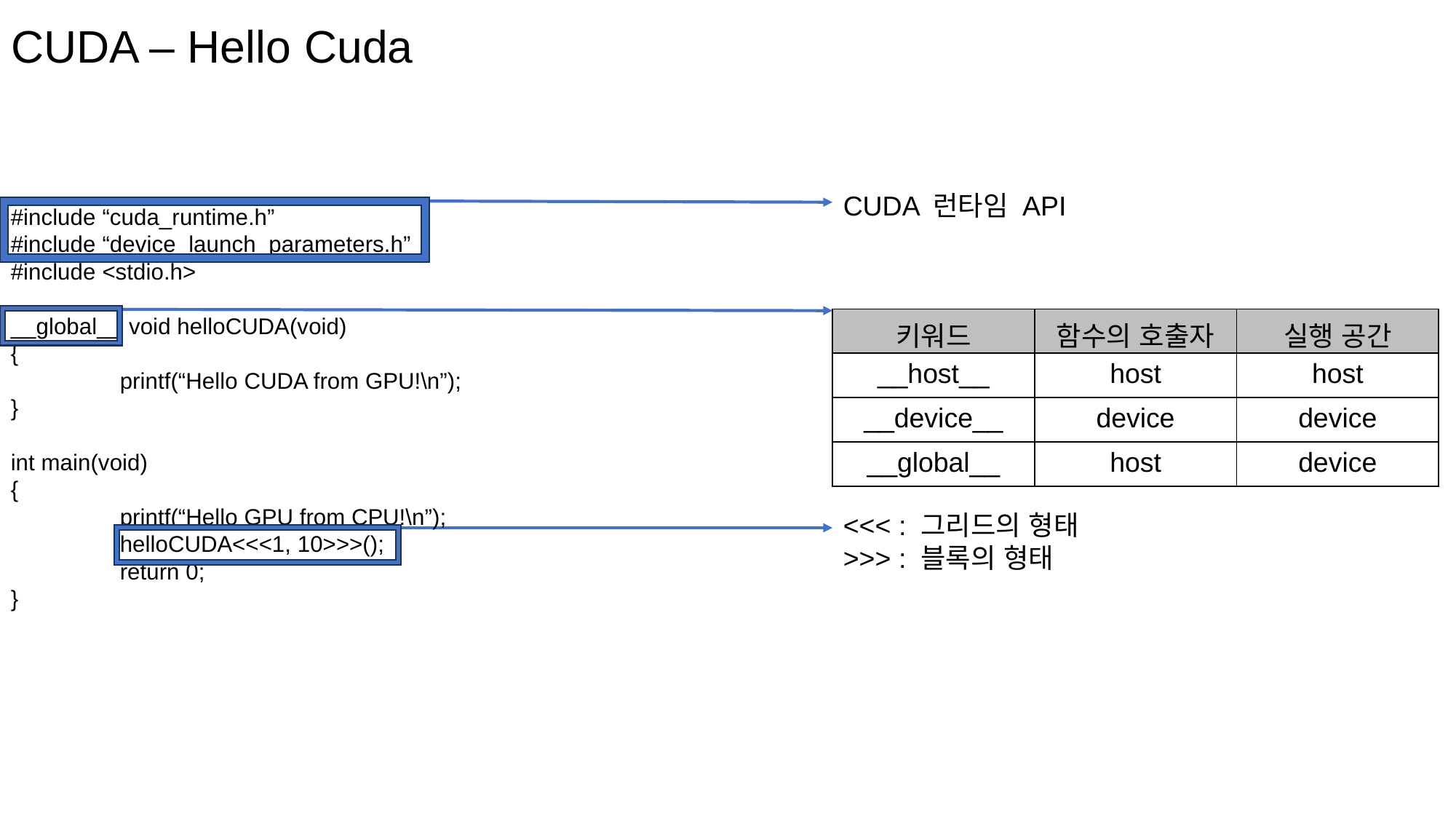

# CUDA – Hello Cuda
CUDA 런타임 API
#include “cuda_runtime.h”
#include “device_launch_parameters.h”
#include <stdio.h>

__global__ void helloCUDA(void)
{
	printf(“Hello CUDA from GPU!\n”);
}

int main(void)
{
	printf(“Hello GPU from CPU!\n”);
	helloCUDA<<<1, 10>>>();
	return 0;
}

| 키워드 | 함수의 호출자 | 실행 공간 |
| --- | --- | --- |
| \_\_host\_\_ | host | host |
| \_\_device\_\_ | device | device |
| \_\_global\_\_ | host | device |
<<< : 그리드의 형태
>>> : 블록의 형태